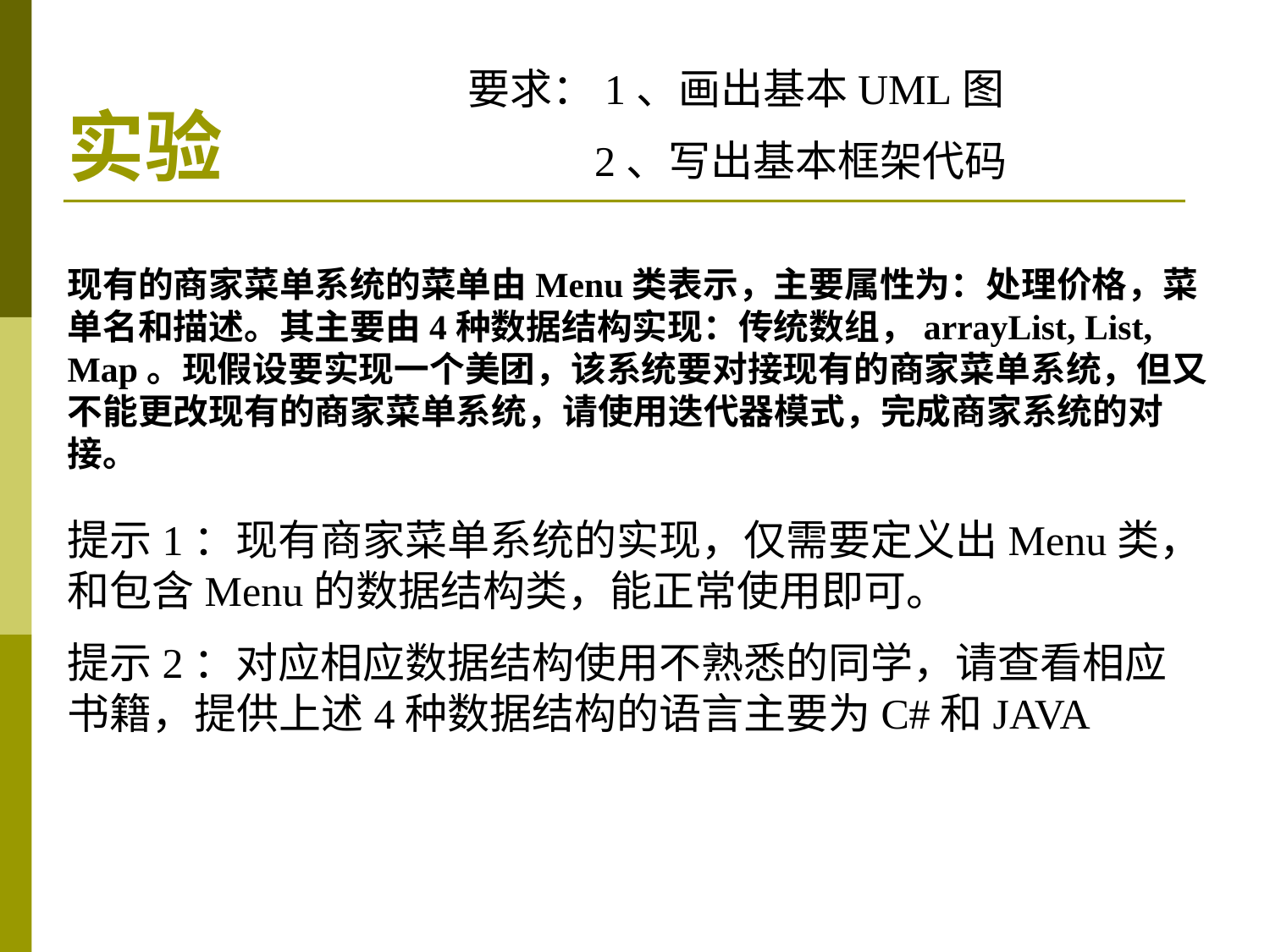

实验
要求：1、画出基本UML图
            2、写出基本框架代码
现有的商家菜单系统的菜单由Menu类表示，主要属性为：处理价格，菜单名和描述。其主要由4种数据结构实现：传统数组，arrayList, List, Map。现假设要实现一个美团，该系统要对接现有的商家菜单系统，但又不能更改现有的商家菜单系统，请使用迭代器模式，完成商家系统的对接。
提示1：现有商家菜单系统的实现，仅需要定义出Menu类，和包含Menu的数据结构类，能正常使用即可。
提示2：对应相应数据结构使用不熟悉的同学，请查看相应书籍，提供上述4种数据结构的语言主要为C#和JAVA